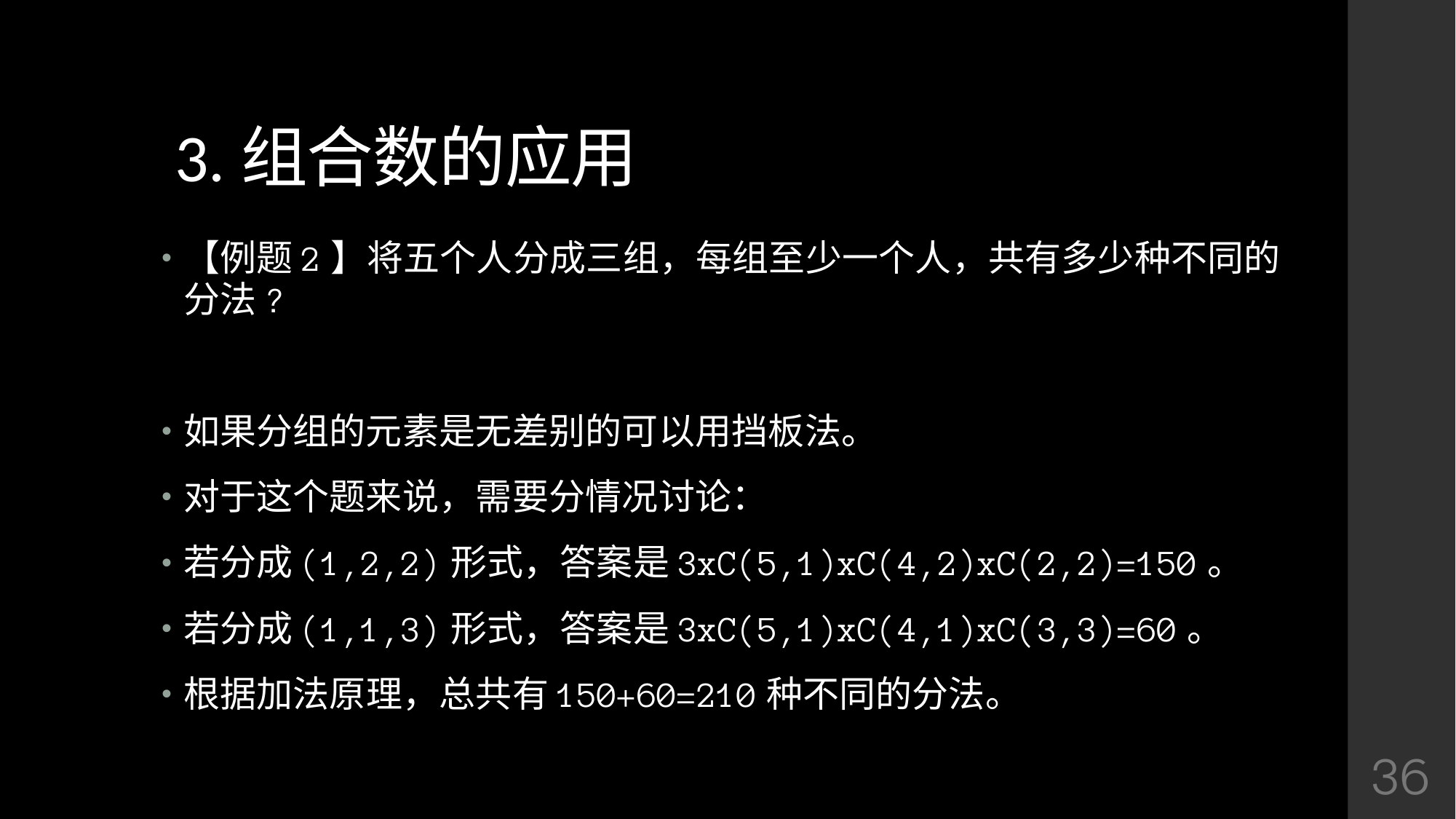

# 3.组合数的应用
【例题2】将五个人分成三组，每组至少一个人，共有多少种不同的分法?

如果分组的元素是无差别的可以用挡板法。
对于这个题来说，需要分情况讨论：
若分成(1,2,2)形式，答案是3xC(5,1)xC(4,2)xC(2,2)=150。
若分成(1,1,3)形式，答案是3xC(5,1)xC(4,1)xC(3,3)=60。
根据加法原理，总共有150+60=210种不同的分法。
36